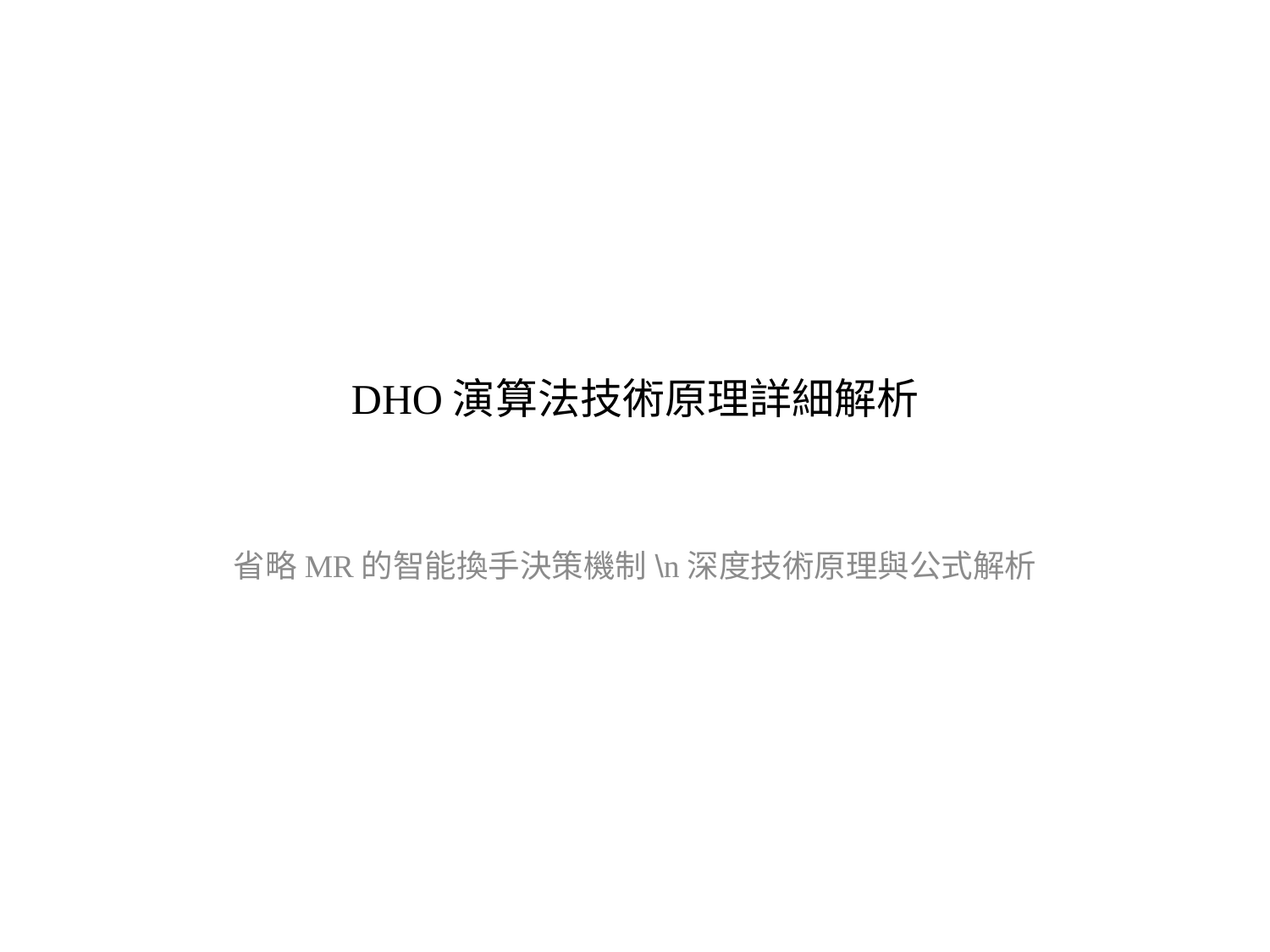

# DHO演算法技術原理詳細解析
省略MR的智能換手決策機制\n深度技術原理與公式解析